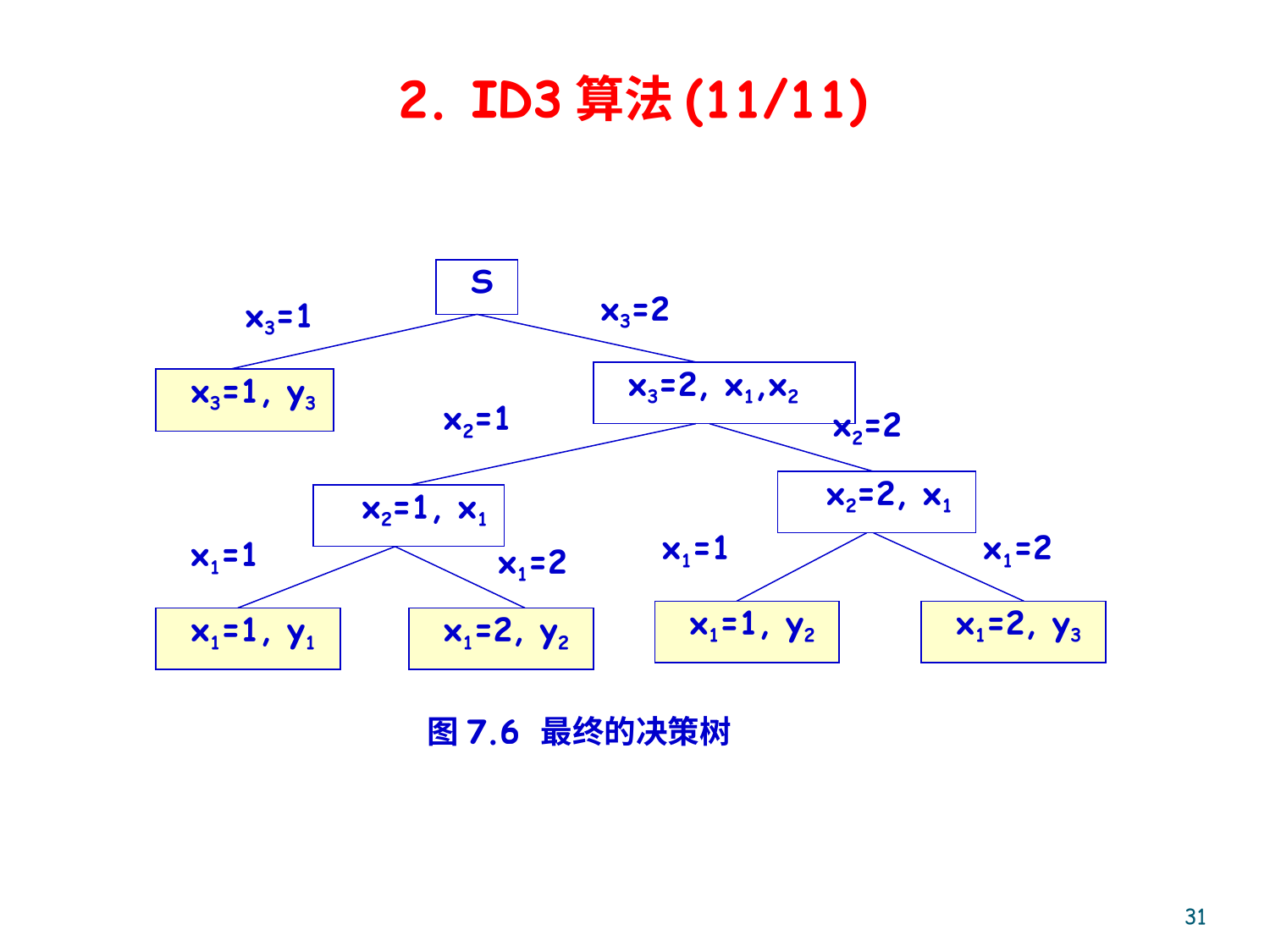

2. ID3算法(11/11)

  S
x3=2
x3=1

  x3=2, x1,x2
  x3=1, y3
x2=1
x2=2

   x2=2, x1
   x2=1, x1
x1=1
x1=2
x1=1

x1=2

  x1=1, y2
  x1=2, y3
  x1=1, y1
  x1=2, y2
图7.6 最终的决策树
31